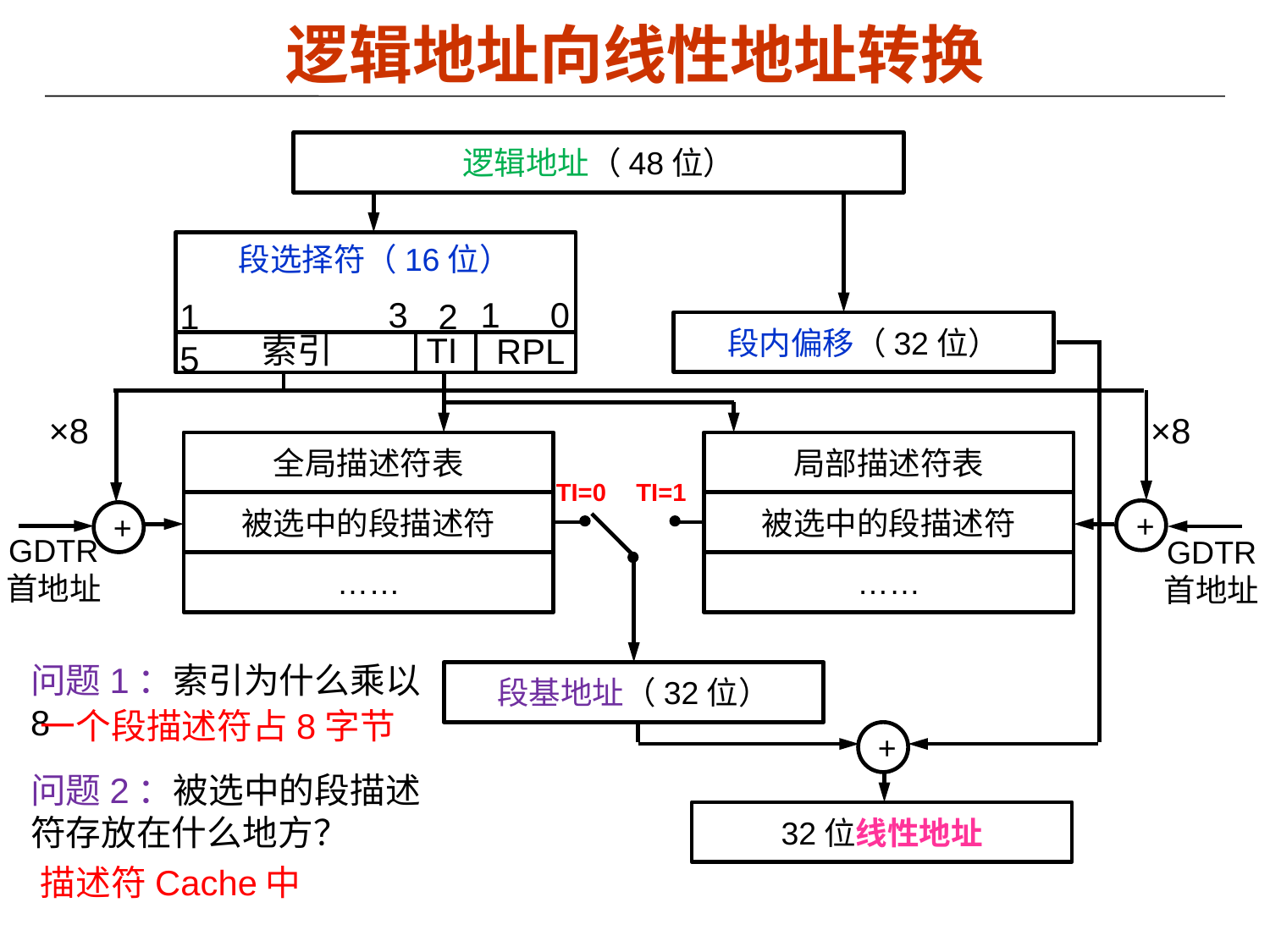

# 逻辑地址向线性地址转换
逻辑地址（48位）

段选择符（16位）
3
1
0
15
2
索引
TI
RPL
段内偏移（32位）
×8
×8
全局描述符表
局部描述符表
TI=1
TI=0
被选中的段描述符
被选中的段描述符
+
+

GDTR
首地址
GDTR
首地址
……

……
问题1：索引为什么乘以8
段基地址（32位）
一个段描述符占8字节
+
问题2：被选中的段描述符存放在什么地方？
32位线性地址
描述符Cache中